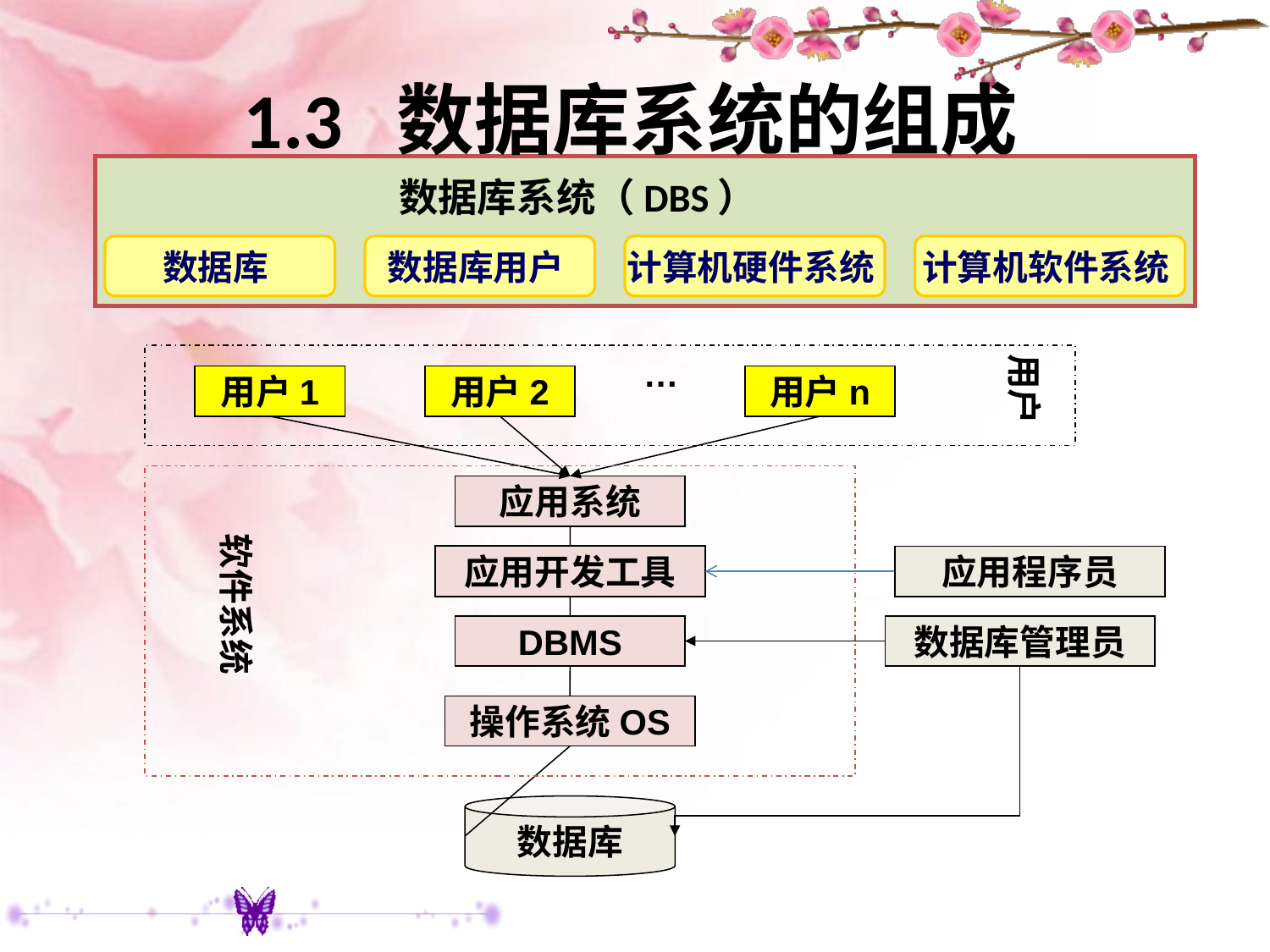

# 1.3  数据库系统的组成

                       数据库系统（DBS）
数据库
数据库用户
计算机硬件系统
计算机软件系统
用户

…
用户1
用户2
用户n

应用系统
软件系统
应用开发工具
应用程序员
DBMS
数据库管理员
操作系统OS
数据库